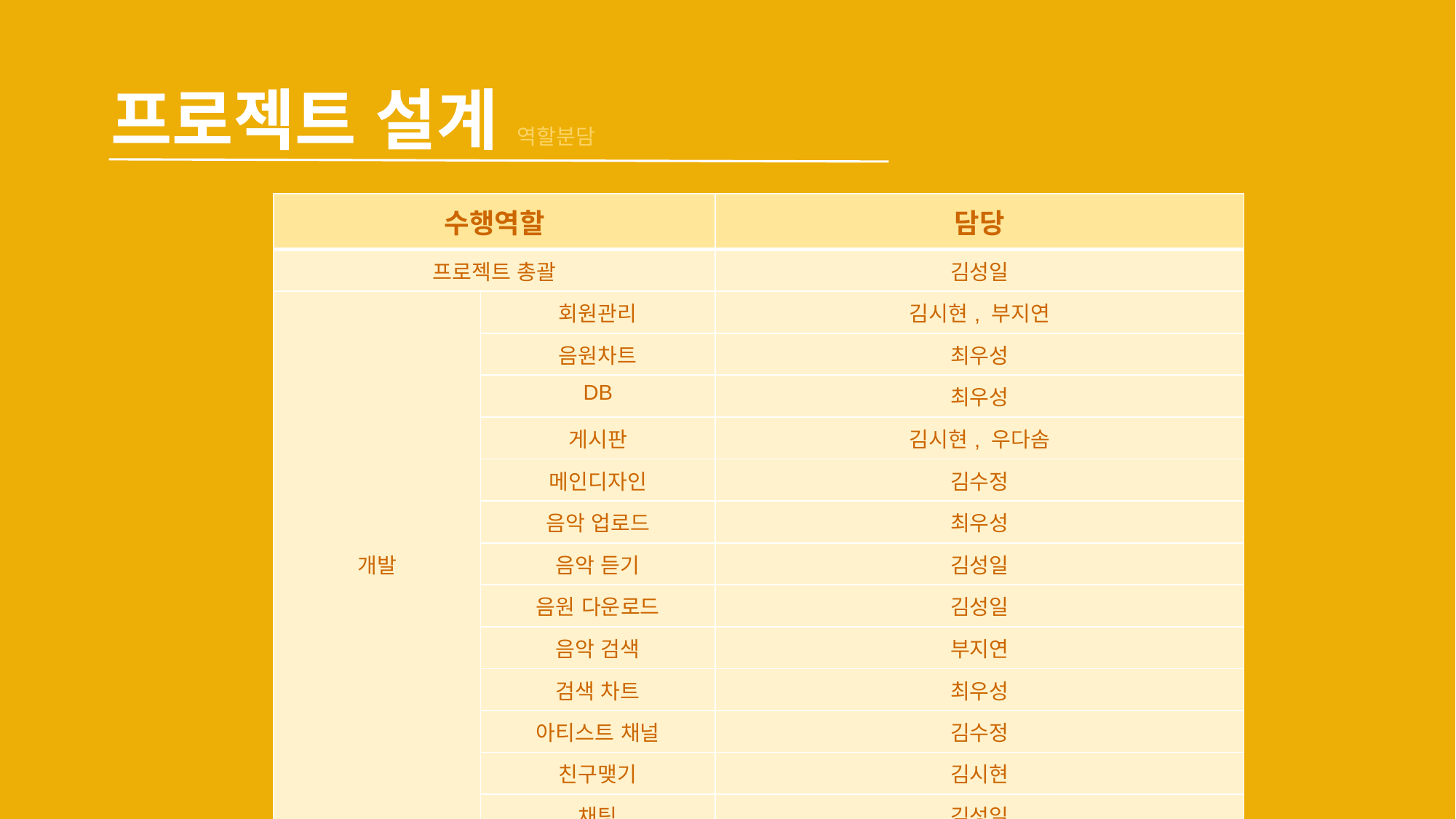

프로젝트 설계 역할분담

| 수행역할 |  | 담당 |
| --- | --- | --- |
| 프로젝트 총괄 |  | 김성일 |
| 개발 | 회원관리 | 김시현, 부지연 |
|  | 음원차트 | 최우성 |
|  | DB | 최우성 |
|  | 게시판 | 김시현, 우다솜 |
|  | 메인디자인 | 김수정 |
|  | 음악 업로드 | 최우성 |
|  | 음악 듣기 | 김성일 |
|  | 음원 다운로드 | 김성일 |
|  | 음악 검색 | 부지연 |
|  | 검색 차트 | 최우성 |
|  | 아티스트 채널 | 김수정 |
|  | 친구맺기 | 김시현 |
|  | 채팅 | 김성일 |